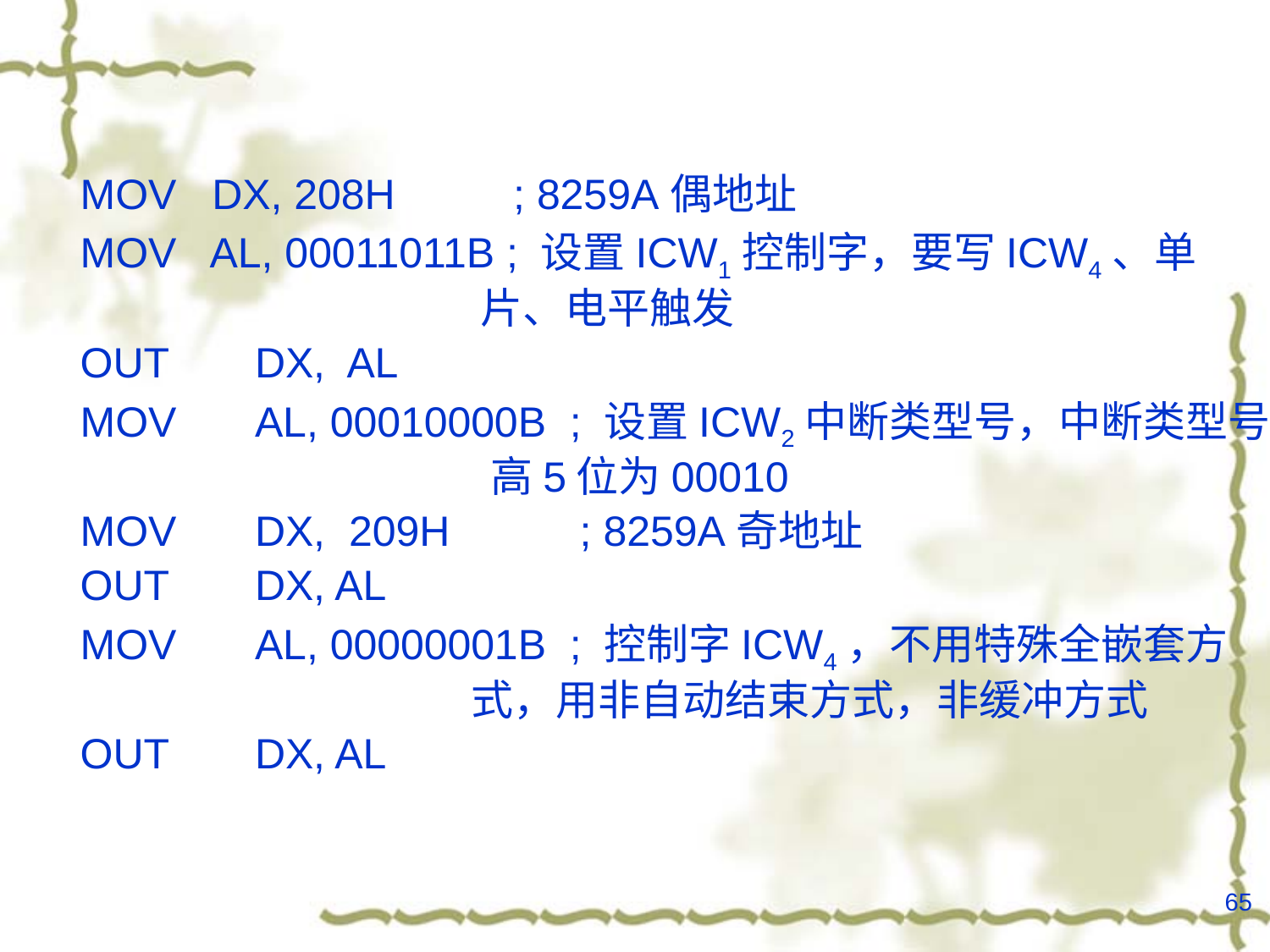

MOV   DX, 208H          ; 8259A偶地址
MOV   AL, 00011011B ; 设置ICW1控制字，要写ICW4、单
                                         片、电平触发
OUT	DX,  AL
MOV	AL, 00010000B  ; 设置ICW2中断类型号，中断类型号
                                          高5位为00010
MOV	DX,  209H           ; 8259A奇地址
OUT	DX, AL
MOV	AL, 00000001B  ; 控制字ICW4，不用特殊全嵌套方
                                        式，用非自动结束方式，非缓冲方式
OUT	DX, AL
65